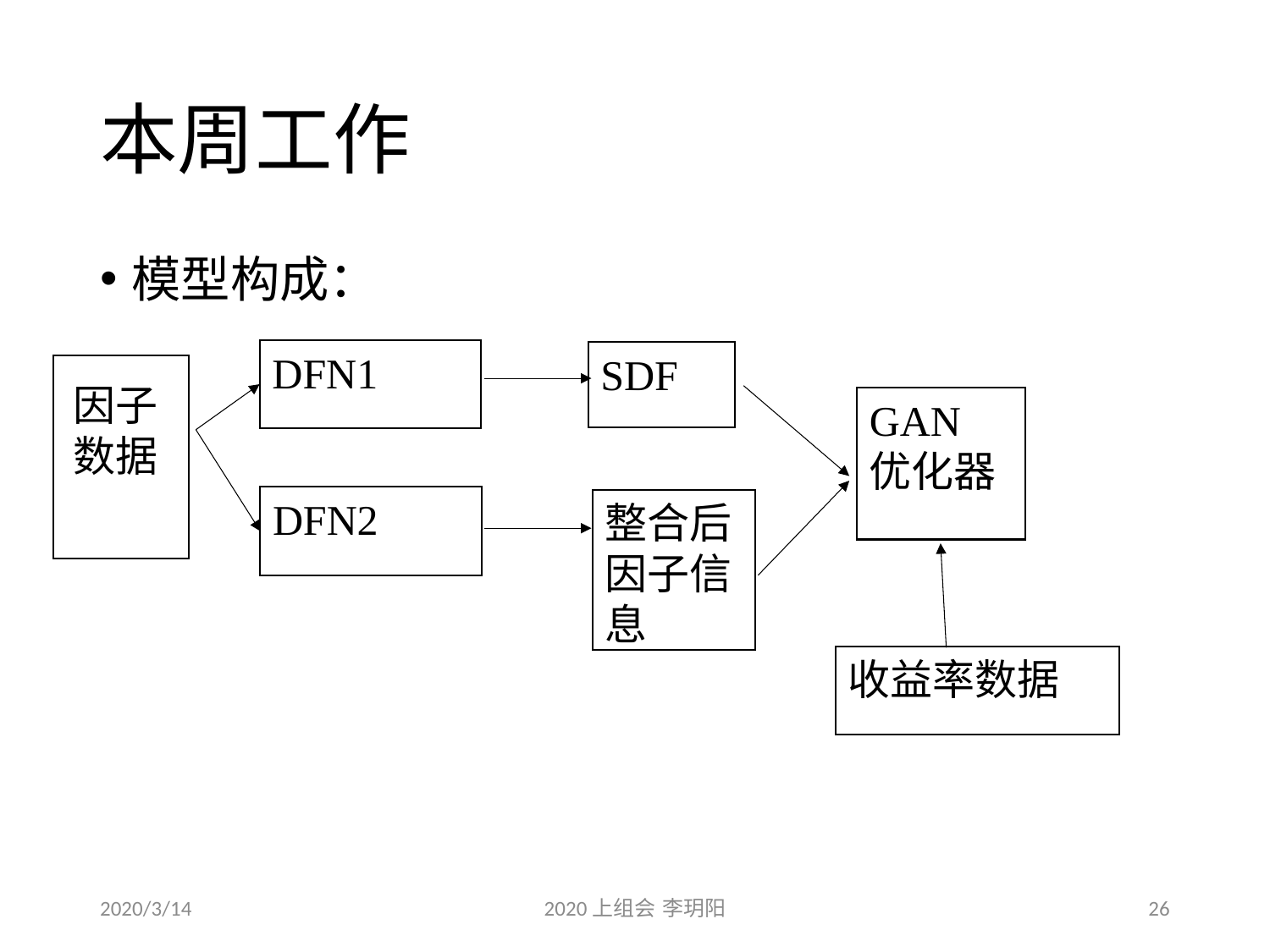

# 本周工作
模型构成：

DFN1

SDF

因子数据

GAN优化器

DFN2

整合后因子信息

收益率数据
2020/3/14
2020上组会 李玥阳
26